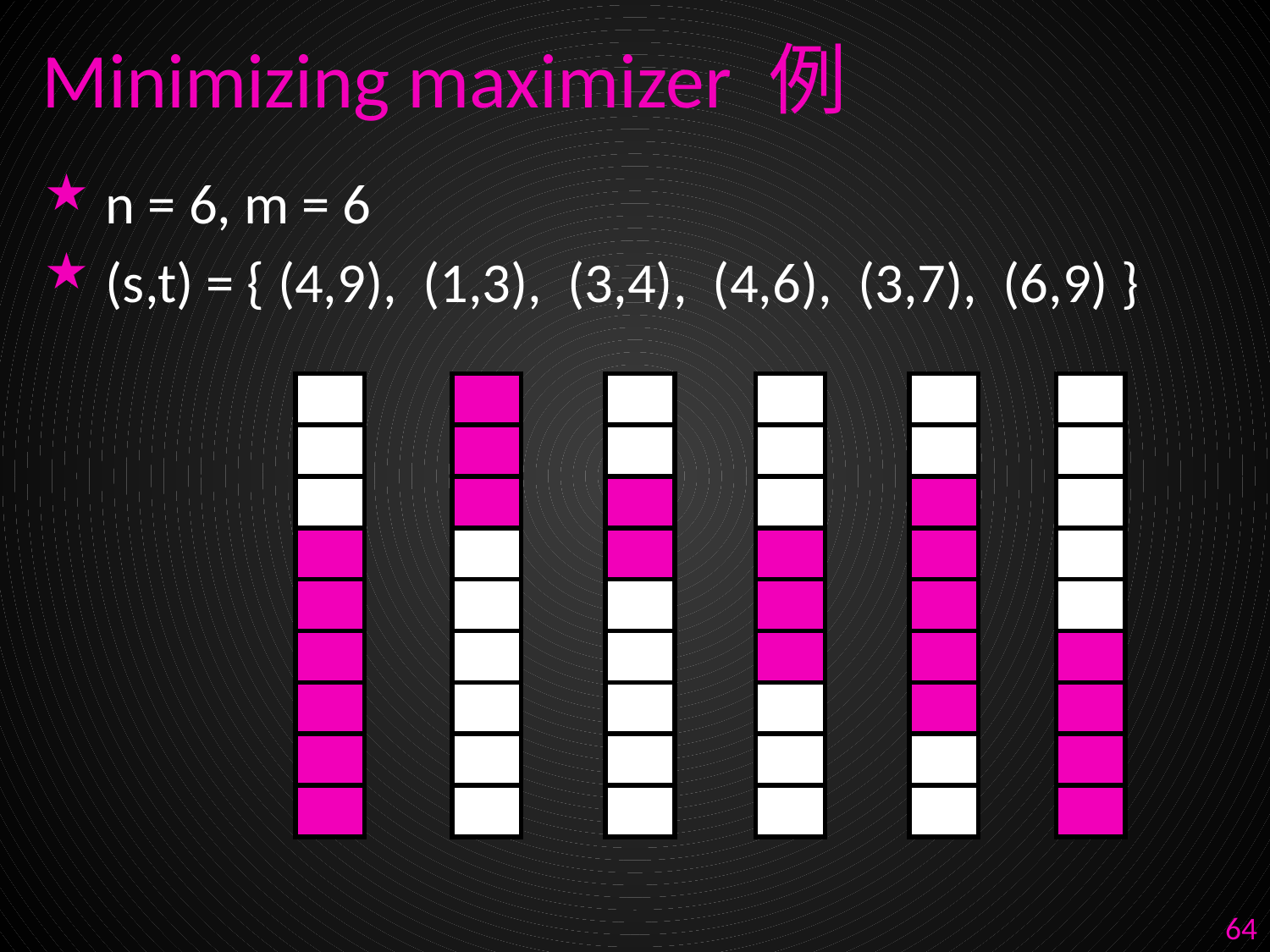

# Minimizing maximizer 例
n = 6, m = 6
(s,t) = { (4,9),  (1,3),  (3,4),  (4,6),  (3,7),  (6,9) }
|  |
| --- |
|  |
|  |
|  |
|  |
|  |
|  |
|  |
|  |
|  |
| --- |
|  |
|  |
|  |
|  |
|  |
|  |
|  |
|  |
|  |
| --- |
|  |
|  |
|  |
|  |
|  |
|  |
|  |
|  |
|  |
| --- |
|  |
|  |
|  |
|  |
|  |
|  |
|  |
|  |
|  |
| --- |
|  |
|  |
|  |
|  |
|  |
|  |
|  |
|  |
|  |
| --- |
|  |
|  |
|  |
|  |
|  |
|  |
|  |
|  |
64